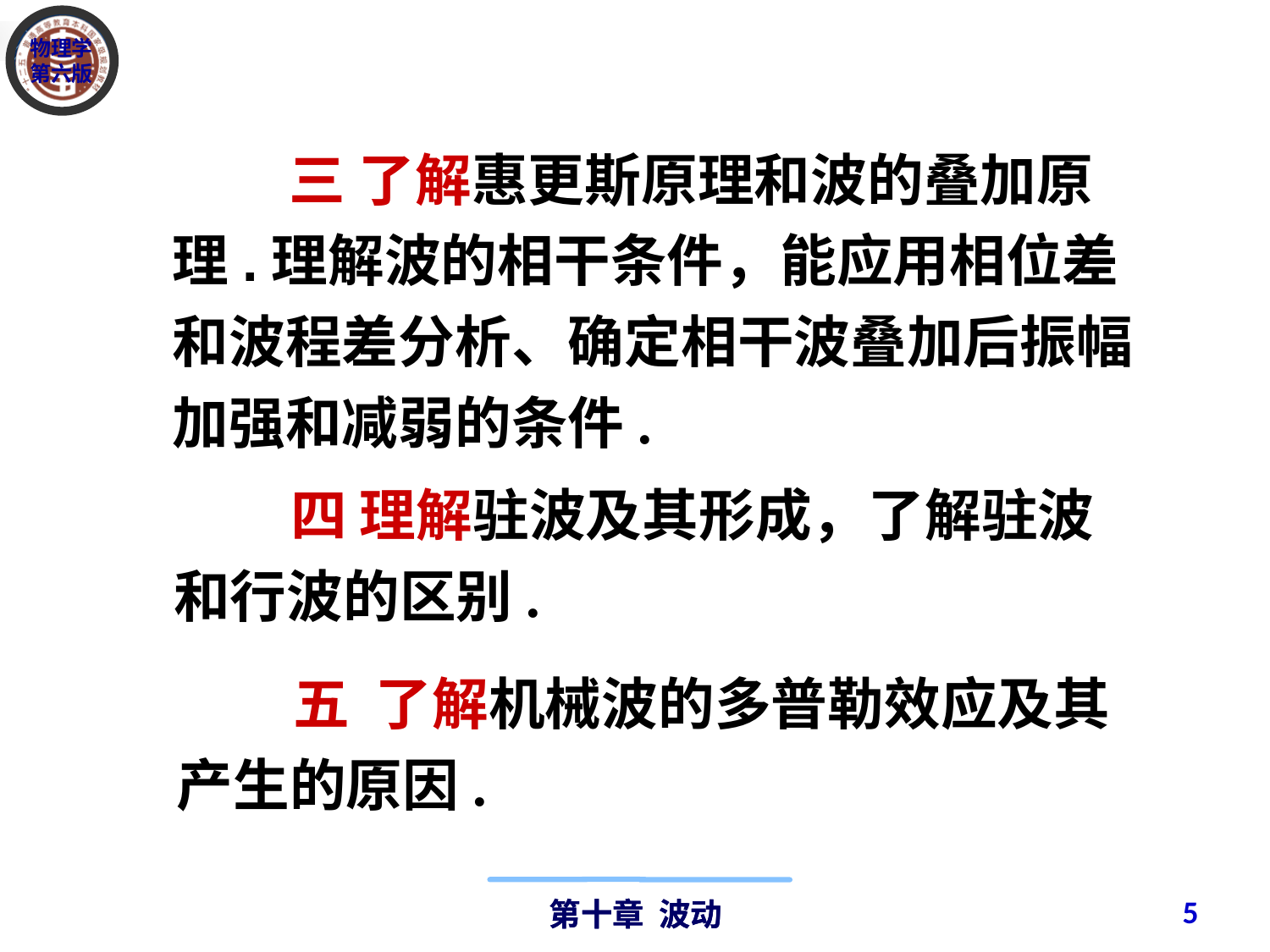

三 了解惠更斯原理和波的叠加原理.理解波的相干条件，能应用相位差和波程差分析、确定相干波叠加后振幅加强和减弱的条件.
        四 理解驻波及其形成，了解驻波和行波的区别.
        五  了解机械波的多普勒效应及其产生的原因.
5